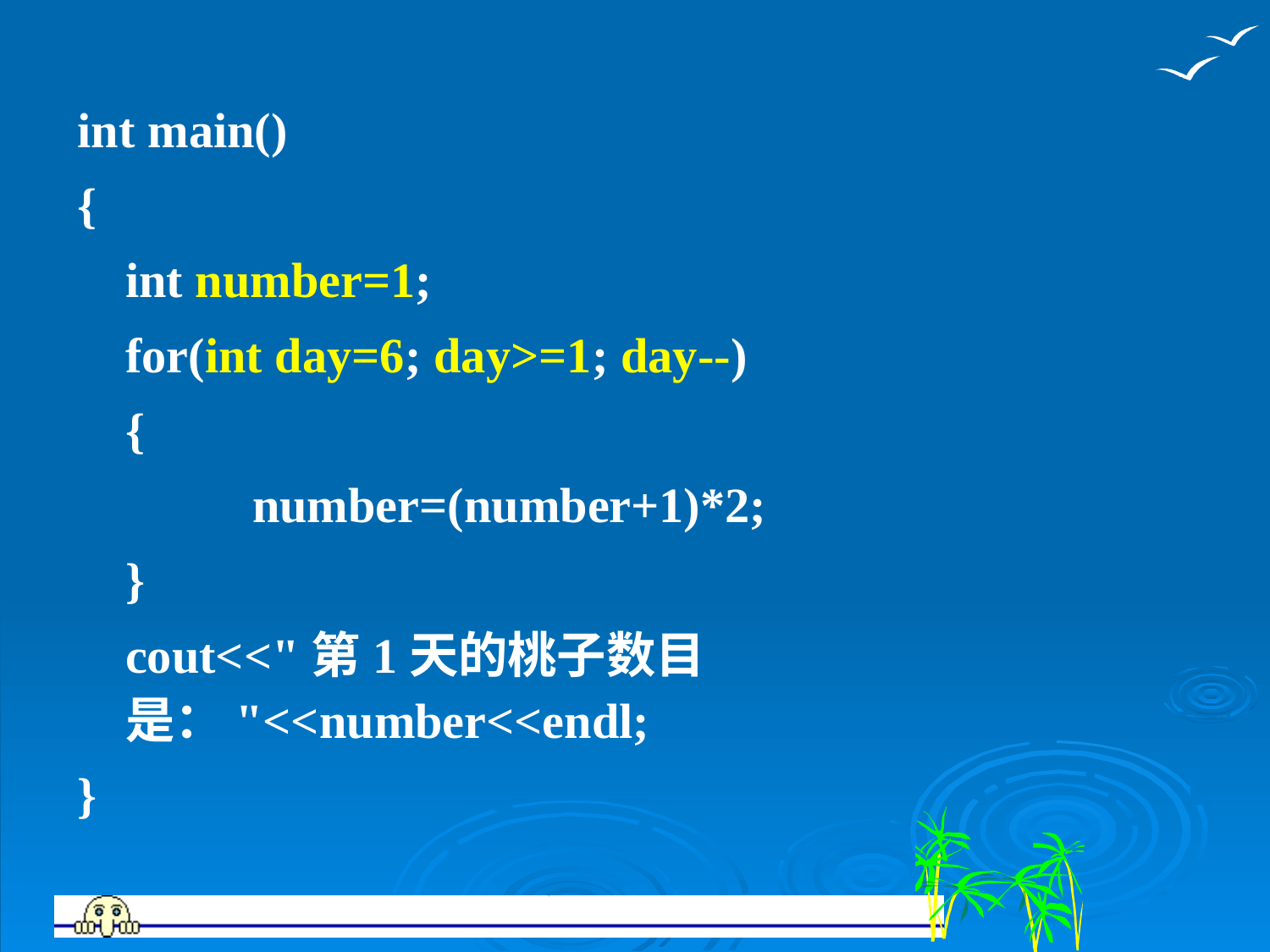

int main()
{
	int number=1;
	for(int day=6; day>=1; day--)
	{
		number=(number+1)*2;
	}
	cout<<"第1天的桃子数目是："<<number<<endl;
}